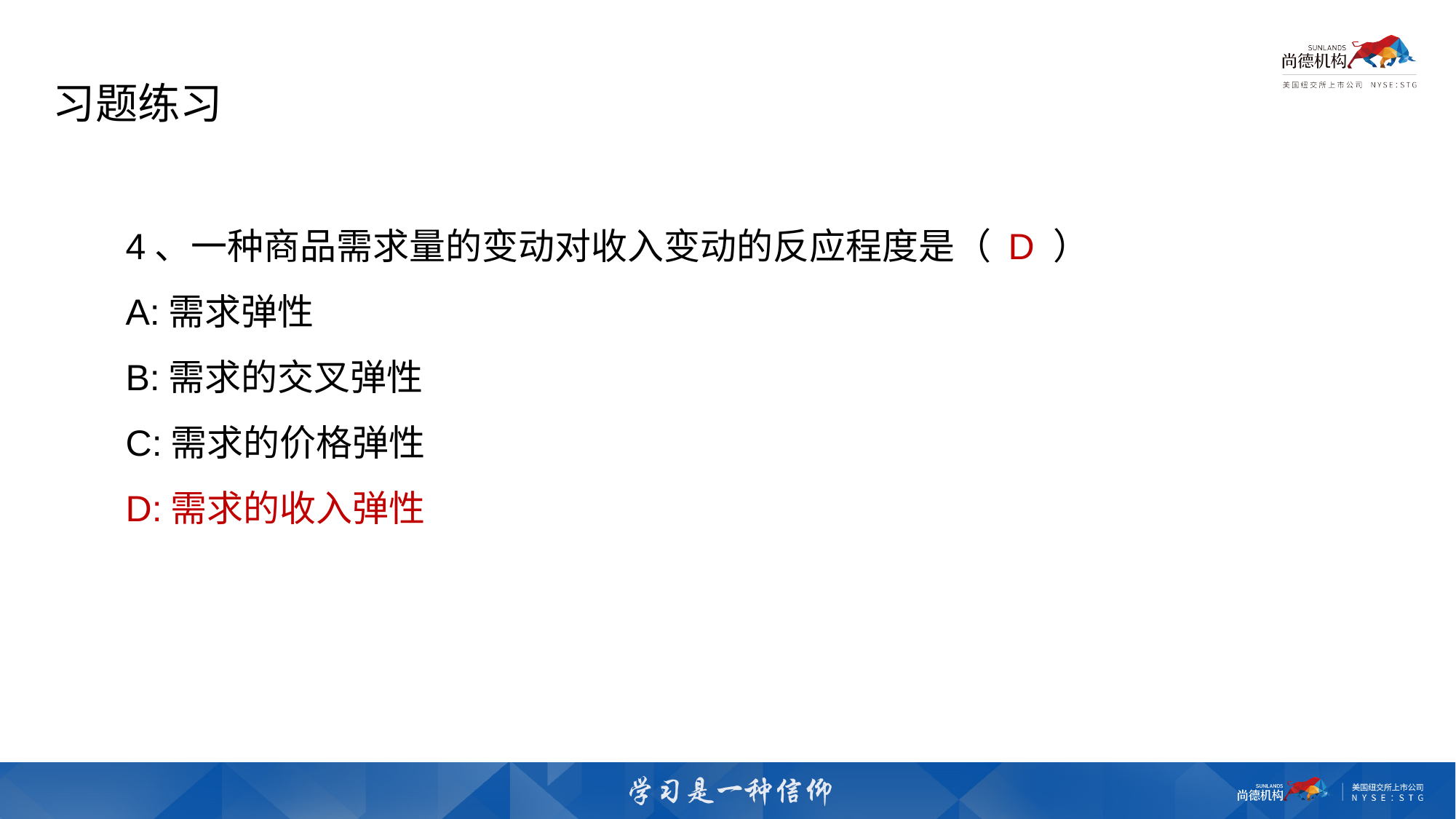

习题练习
4、一种商品需求量的变动对收入变动的反应程度是（ D ）
A:需求弹性
B:需求的交叉弹性
C:需求的价格弹性
D:需求的收入弹性